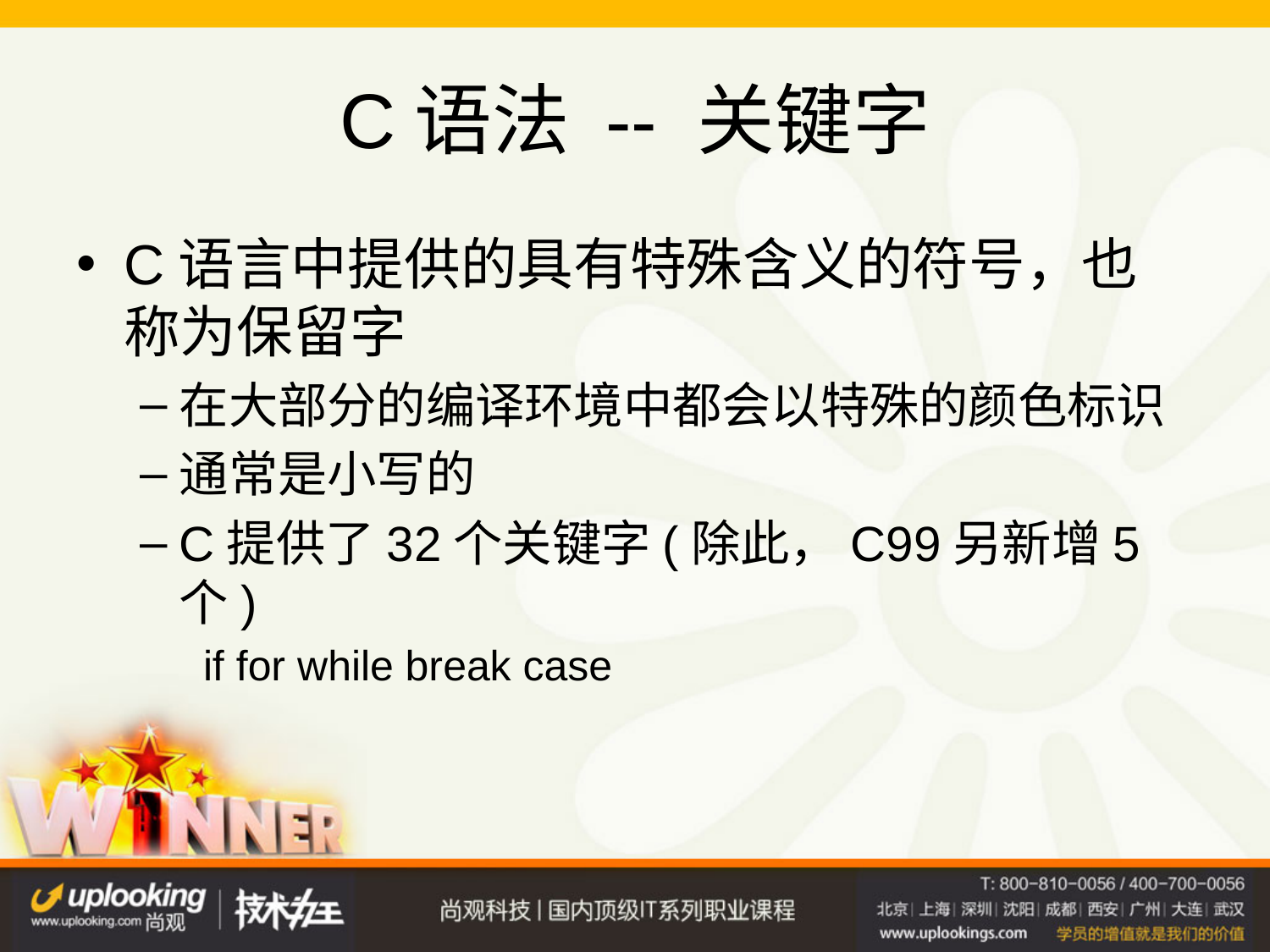

# C语法 -- 关键字
C语言中提供的具有特殊含义的符号，也称为保留字
在大部分的编译环境中都会以特殊的颜色标识
通常是小写的
C提供了32个关键字(除此，C99另新增5个)
if for while break case